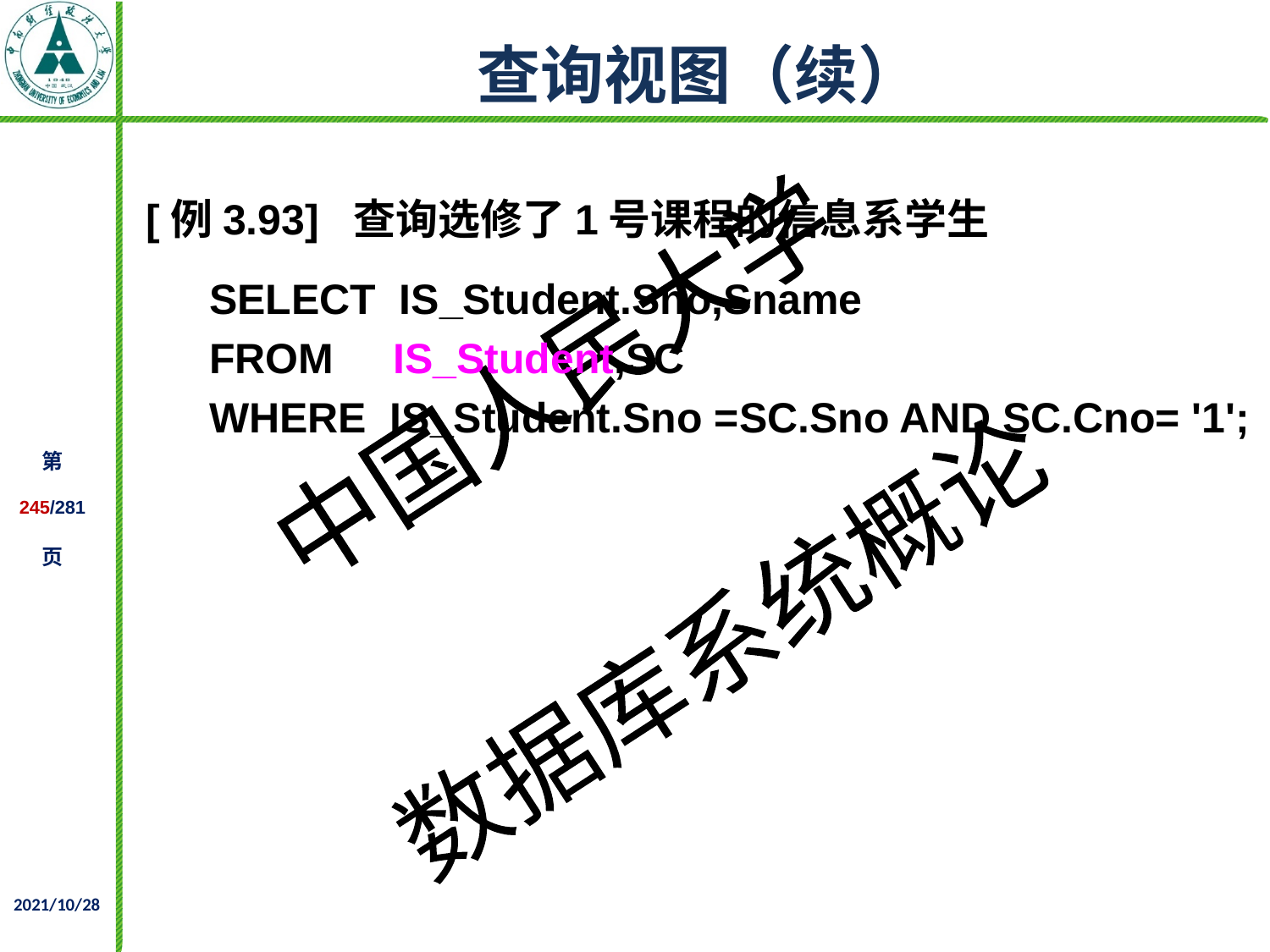

# 查询视图（续）
[例3.93]  查询选修了1号课程的信息系学生
SELECT  IS_Student.Sno,Sname
FROM     IS_Student,SC
WHERE  IS_Student.Sno =SC.Sno AND SC.Cno= '1';

2021/10/28